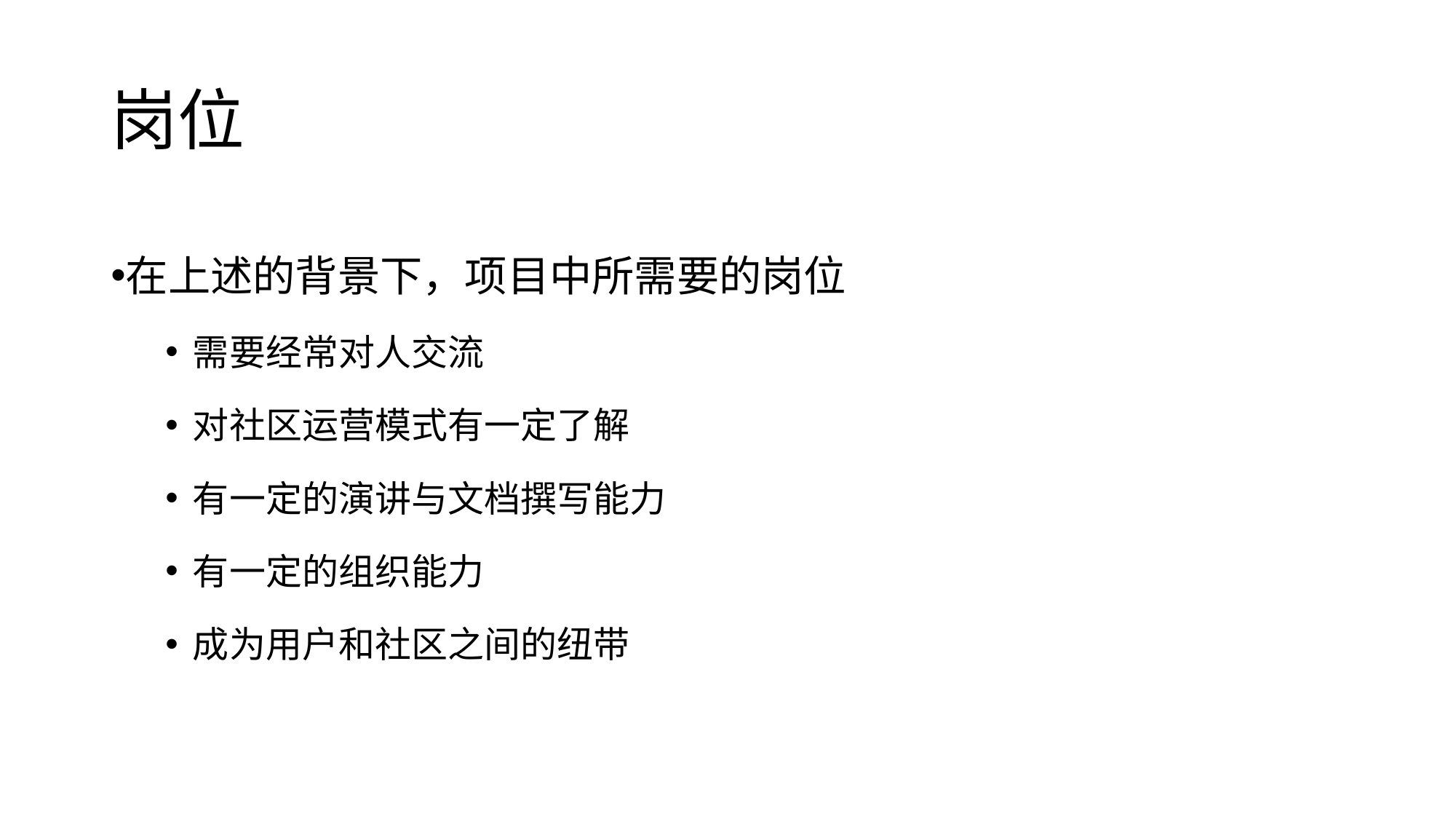

# 岗位
在上述的背景下，项目中所需要的岗位
需要经常对人交流
对社区运营模式有一定了解
有一定的演讲与文档撰写能力
有一定的组织能力
成为用户和社区之间的纽带